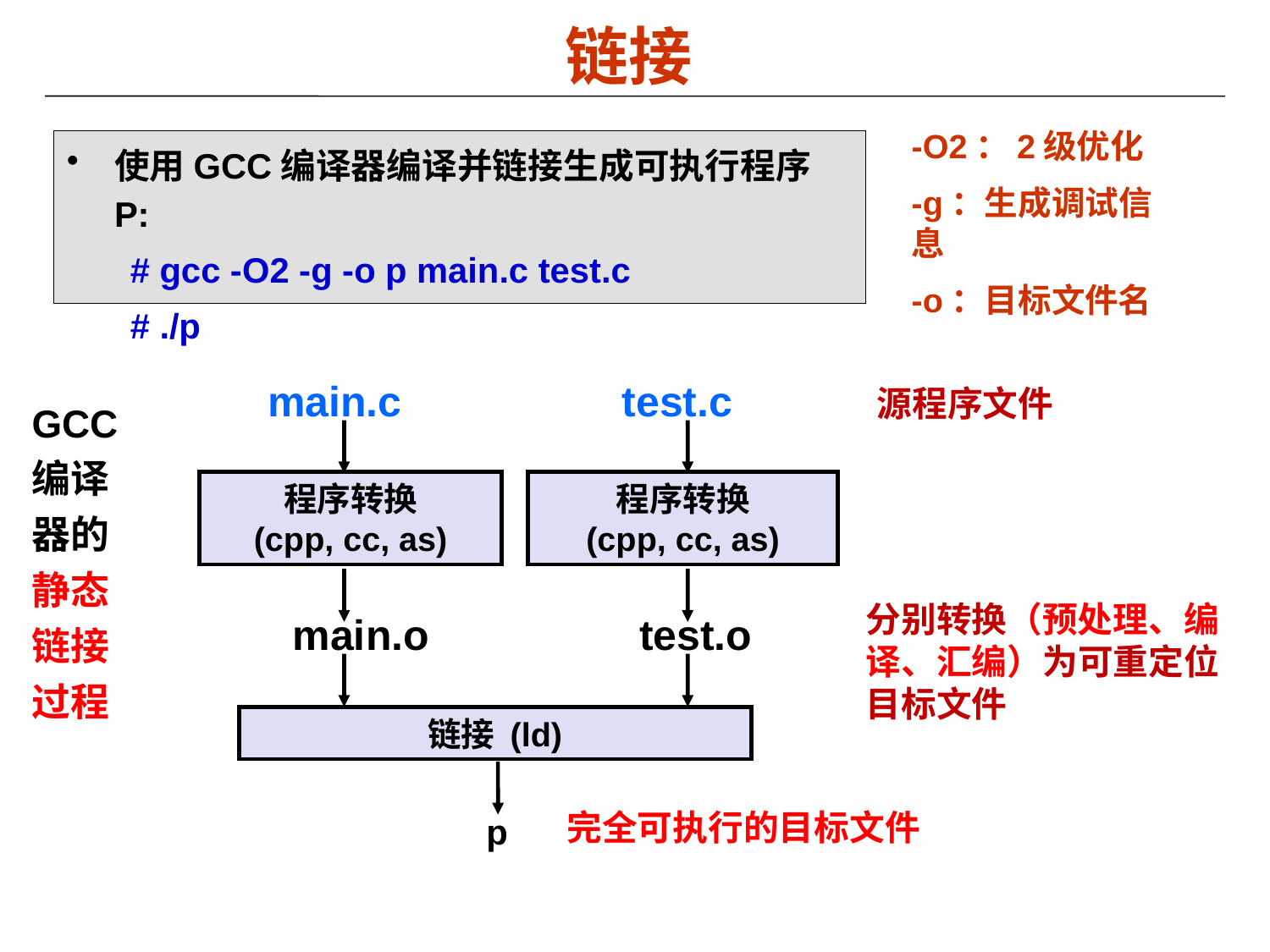

链接
-O2：2级优化
-g：生成调试信息
-o：目标文件名
使用GCC编译器编译并链接生成可执行程序P:
# gcc -O2 -g -o p main.c test.c
# ./p
main.c
test.c
源程序文件

程序转换
(cpp, cc, as)
程序转换
(cpp, cc, as)

分别转换（预处理、编译、汇编）为可重定位目标文件
main.o
test.o

链接 (ld)

完全可执行的目标文件
p
GCC编译器的静态链接过程